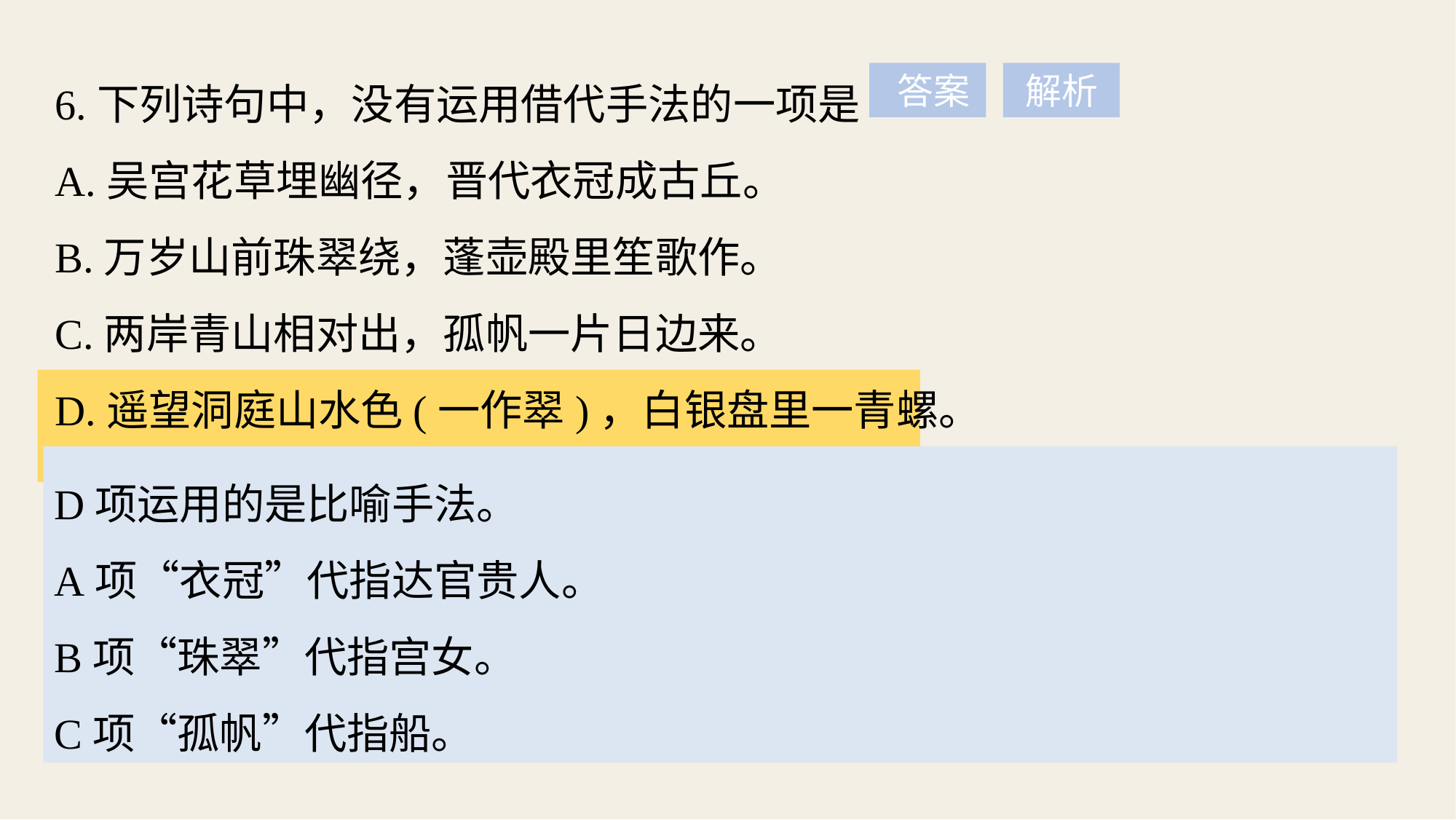

6.下列诗句中，没有运用借代手法的一项是
A.吴宫花草埋幽径，晋代衣冠成古丘。
B.万岁山前珠翠绕，蓬壶殿里笙歌作。
C.两岸青山相对出，孤帆一片日边来。
D.遥望洞庭山水色(一作翠)，白银盘里一青螺。
 答案
解析

D项运用的是比喻手法。
A项“衣冠”代指达官贵人。
B项“珠翠”代指宫女。
C项“孤帆”代指船。